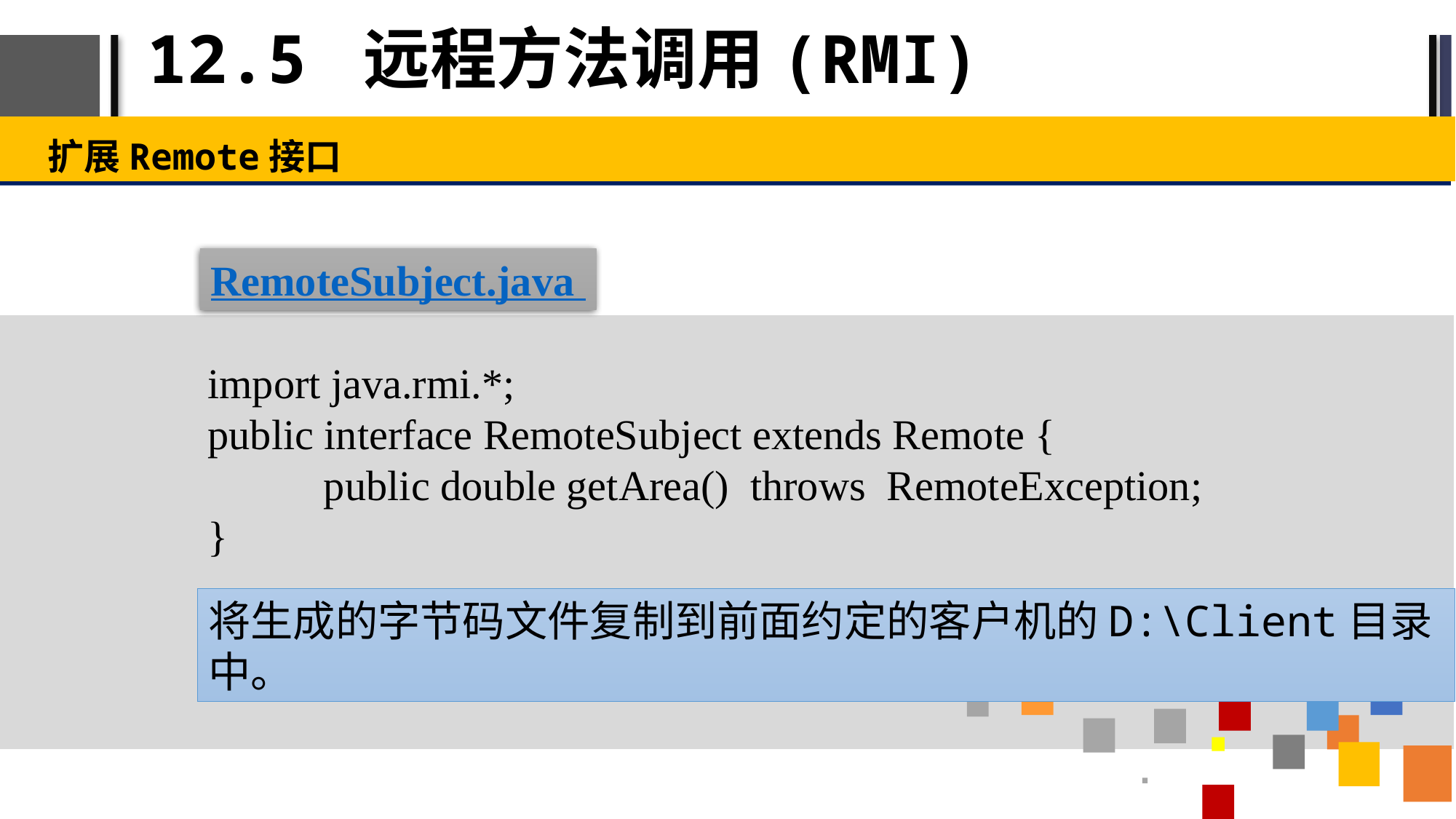

# 12.5 远程方法调用(RMI)

扩展Remote接口

RemoteSubject.java

import java.rmi.*;
public interface RemoteSubject extends Remote {
           public double getArea()  throws  RemoteException;
}
将生成的字节码文件复制到前面约定的客户机的D:\Client目录中。